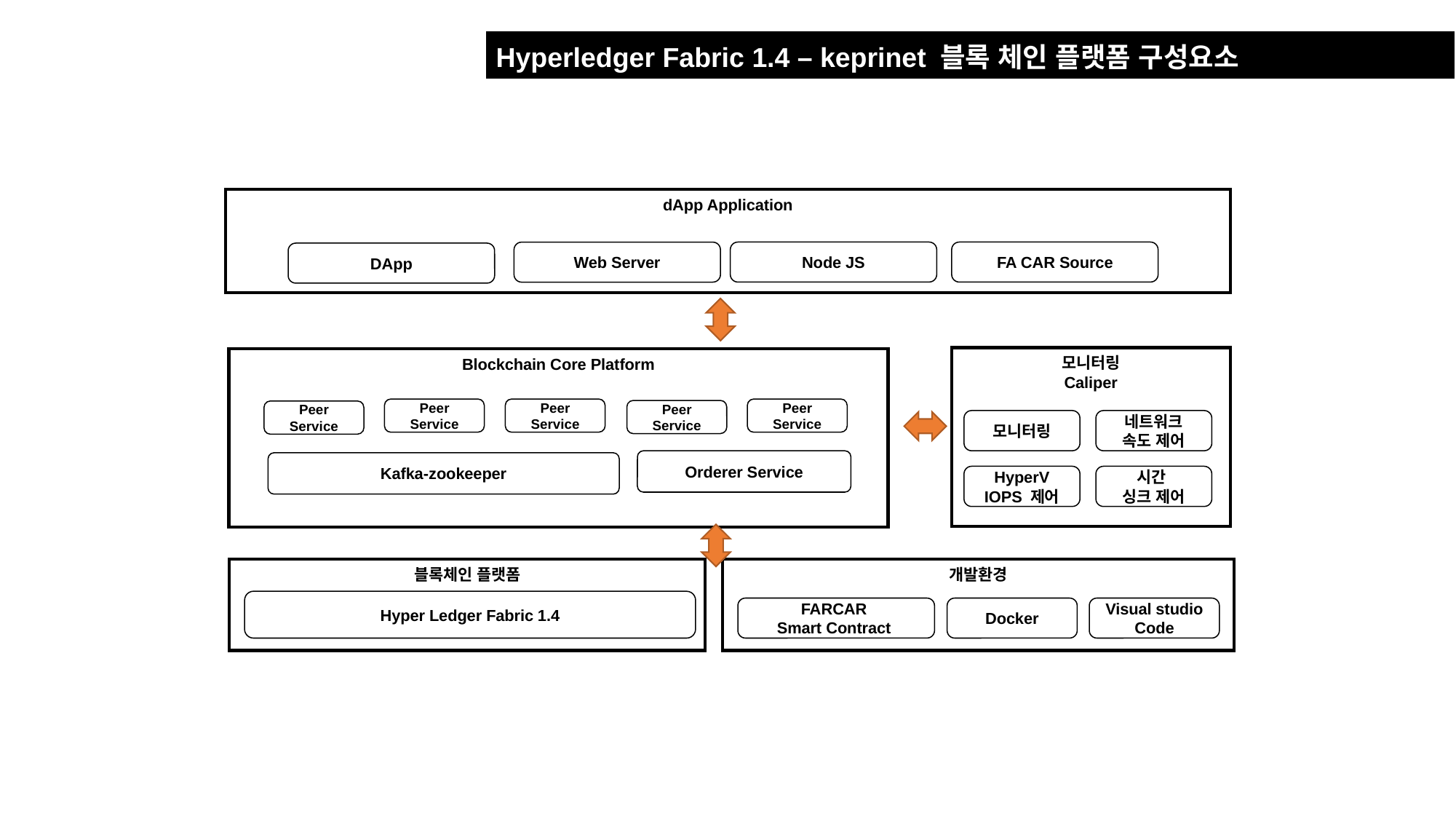

| Hyperledger Fabric 1.4 – keprinet 블록 체인 플랫폼 구성요소 |
| --- |
dApp Application
Node JS
FA CAR Source
Web Server
DApp

모니터링
Caliper
Blockchain Core Platform
Peer Service
Peer Service
Peer Service
Peer Service
Peer Service

모니터링
네트워크
속도 제어
HyperV
IOPS 제어
시간
싱크 제어
Orderer Service
Kafka-zookeeper

블록체인 플랫폼
개발환경
Hyper Ledger Fabric 1.4
FARCAR
Smart Contract
Docker
Visual studio Code